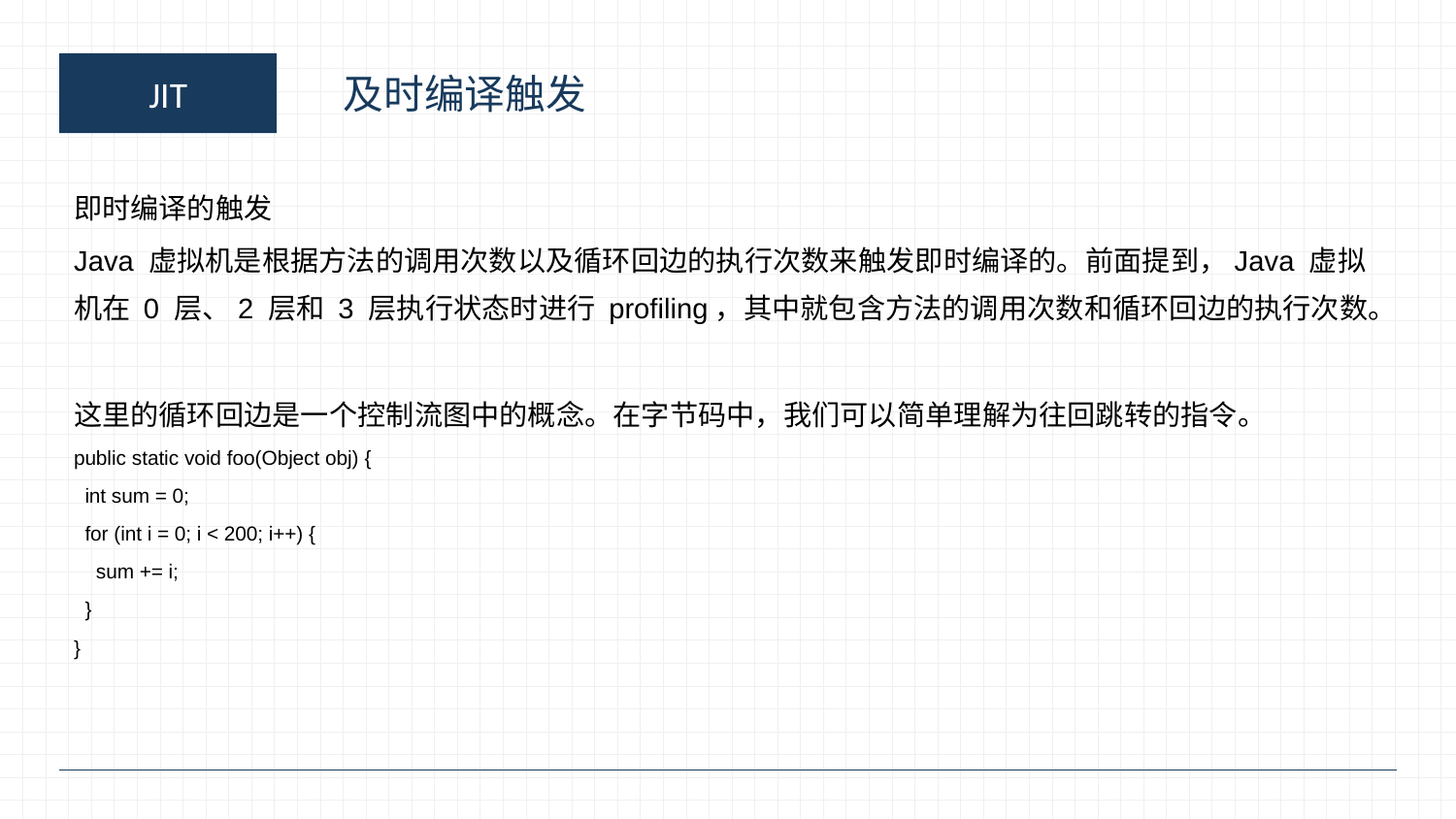

JIT
及时编译触发
即时编译的触发
Java 虚拟机是根据方法的调用次数以及循环回边的执行次数来触发即时编译的。前面提到，Java 虚拟机在 0 层、2 层和 3 层执行状态时进行 profiling，其中就包含方法的调用次数和循环回边的执行次数。

这里的循环回边是一个控制流图中的概念。在字节码中，我们可以简单理解为往回跳转的指令。
public static void foo(Object obj) {
  int sum = 0;
  for (int i = 0; i < 200; i++) {
    sum += i;
  }
}